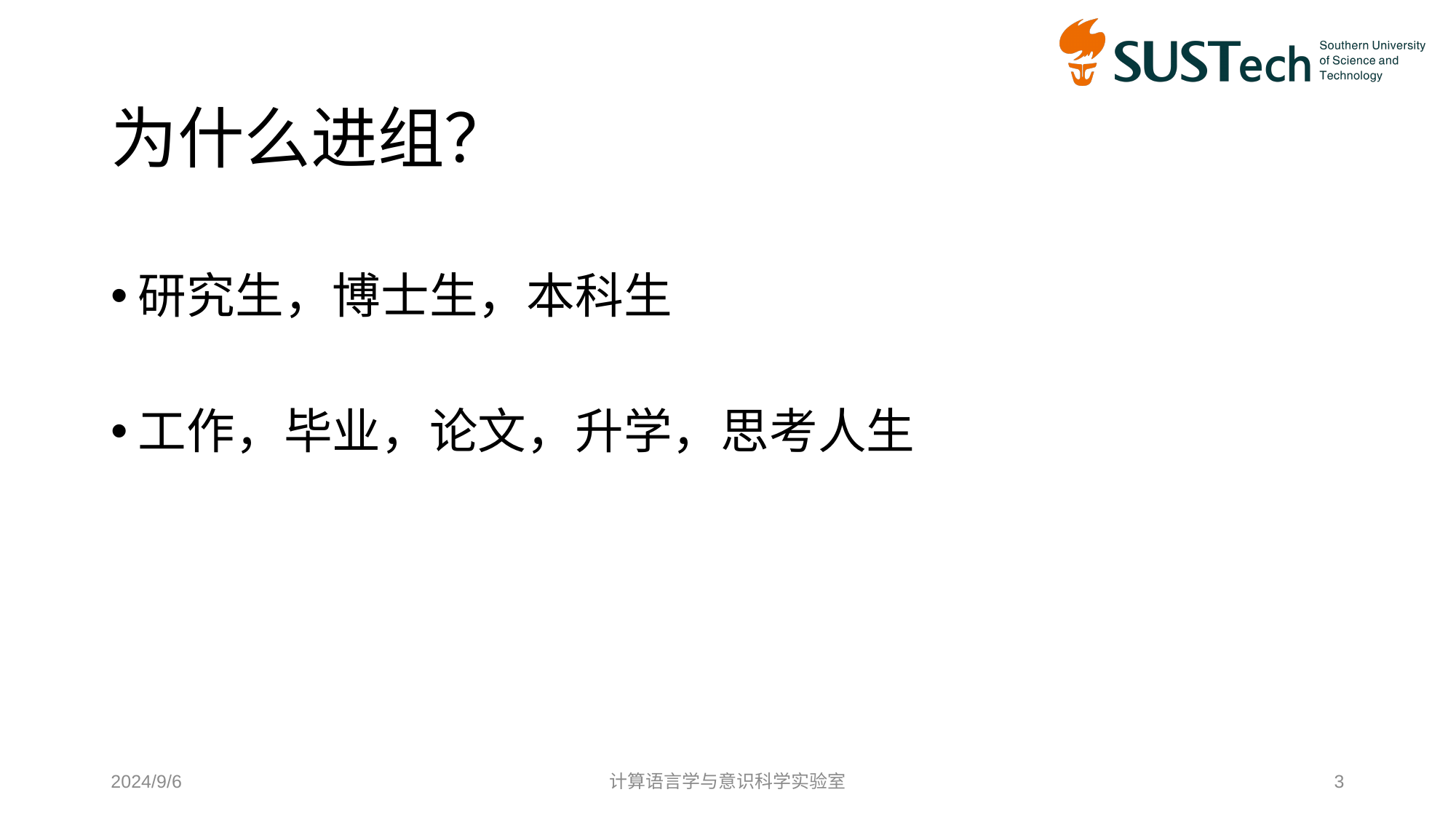

# 为什么进组？
研究生，博士生，本科生

工作，毕业，论文，升学，思考人生
2024/9/6
计算语言学与意识科学实验室
3